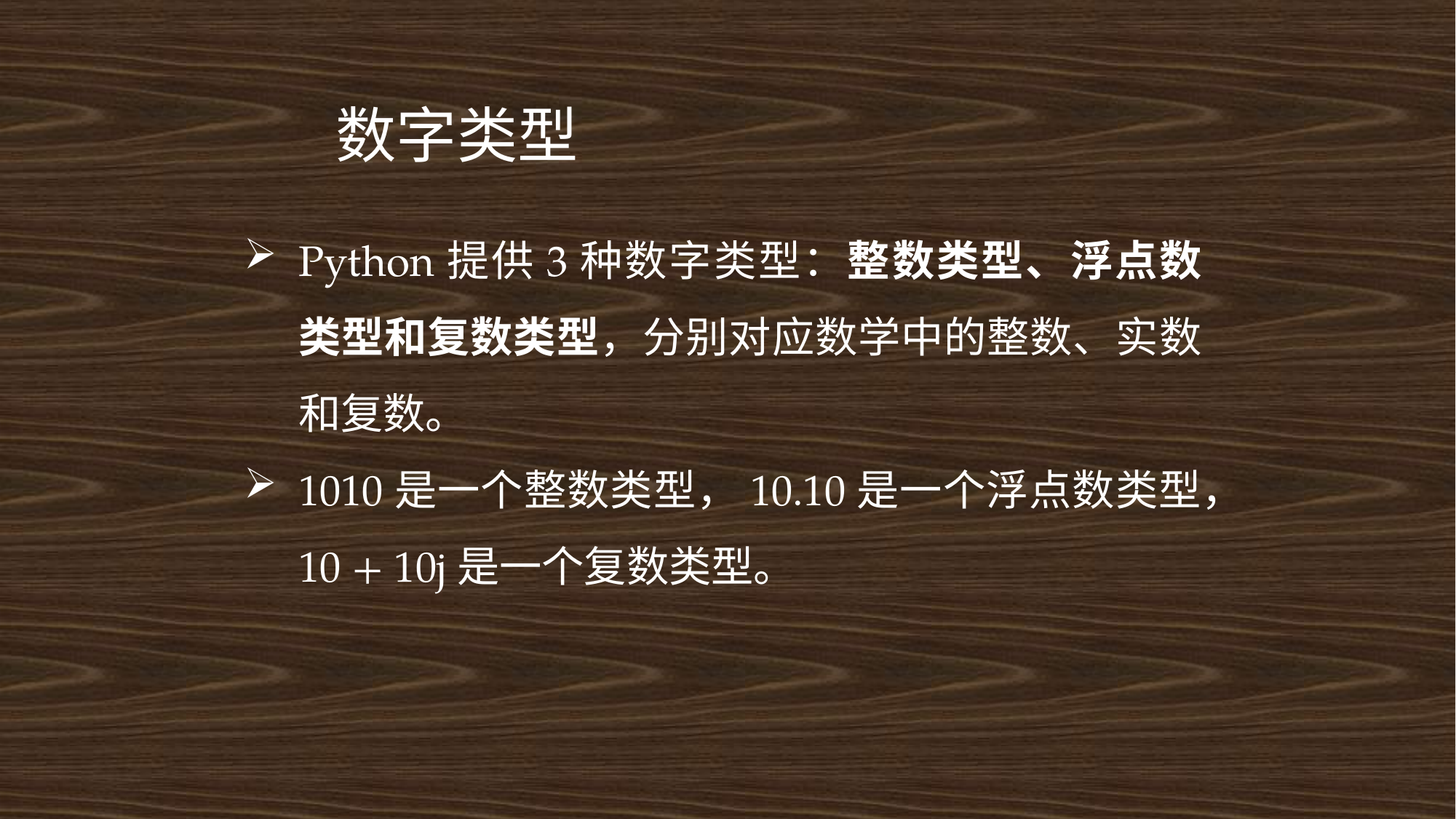

数字类型
Python提供3种数字类型：整数类型、浮点数类型和复数类型，分别对应数学中的整数、实数和复数。
1010是一个整数类型，10.10是一个浮点数类型，10 + 10j是一个复数类型。